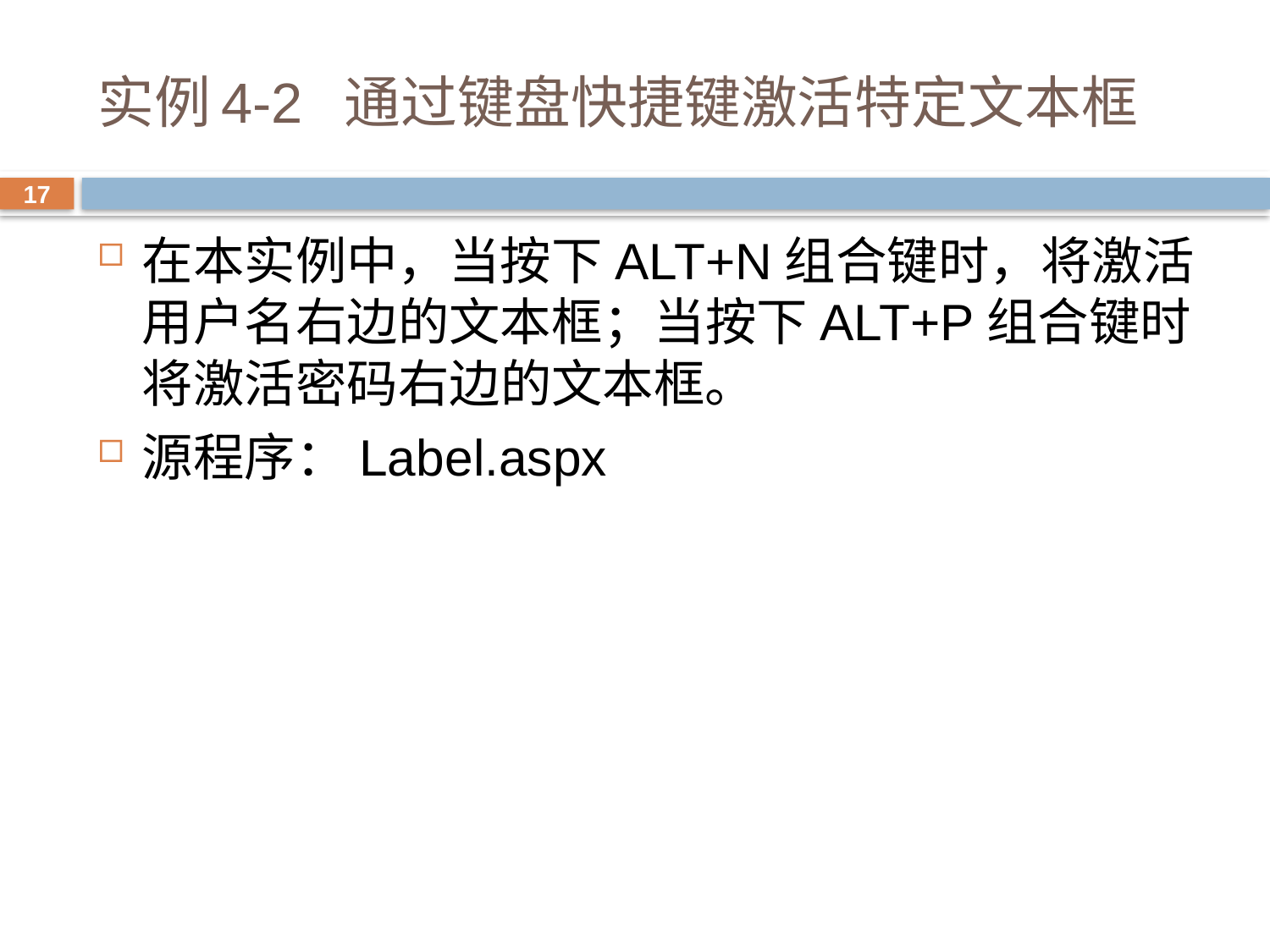

# 实例4-2  通过键盘快捷键激活特定文本框
17
在本实例中，当按下ALT+N组合键时，将激活用户名右边的文本框；当按下ALT+P组合键时将激活密码右边的文本框。
源程序：Label.aspx